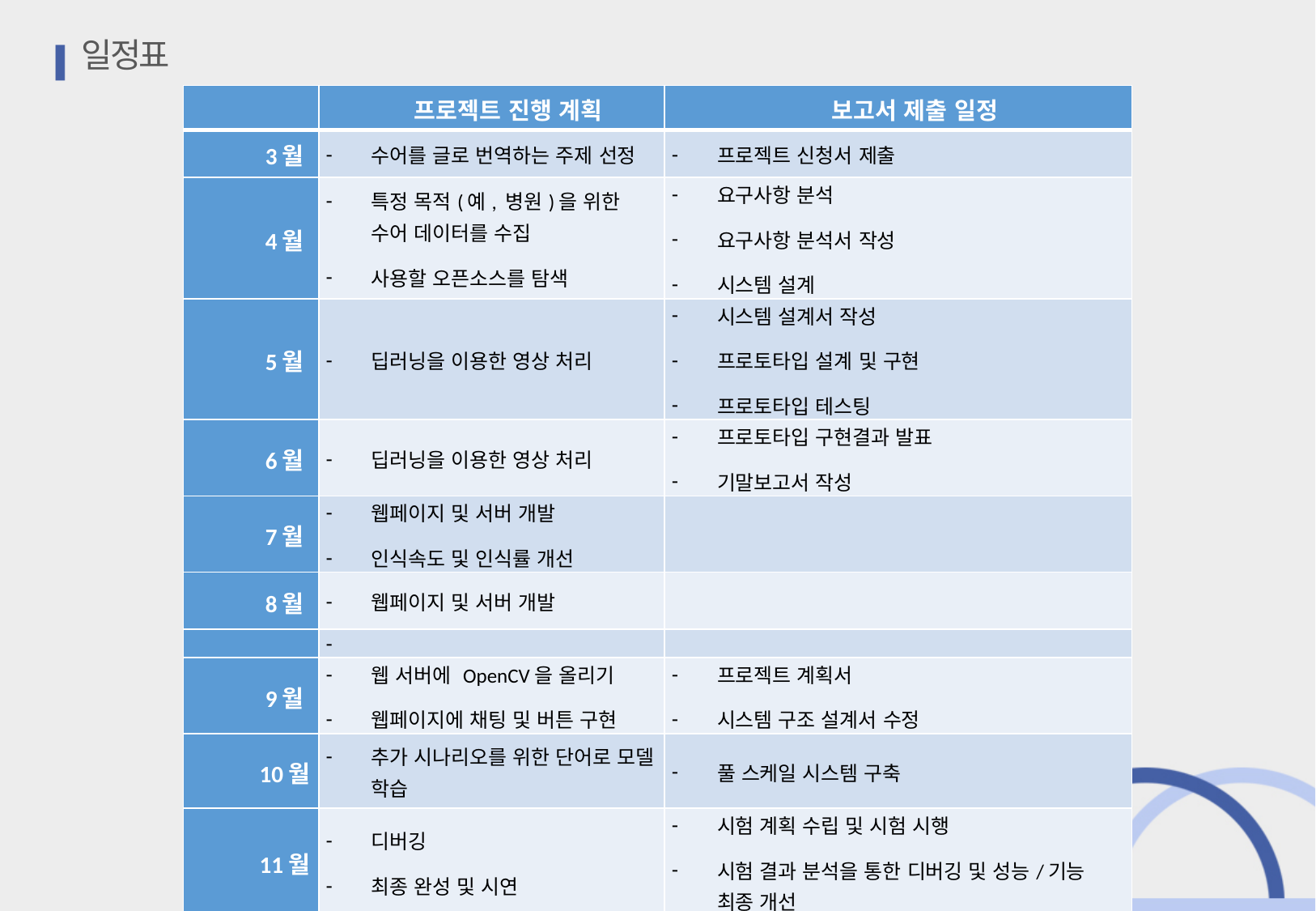

일정표
|  | 프로젝트 진행 계획 | 보고서 제출 일정 |
| --- | --- | --- |
| 3월 | 수어를 글로 번역하는 주제 선정 | 프로젝트 신청서 제출 |
| 4월 | 특정 목적(예, 병원)을 위한 수어 데이터를 수집 사용할 오픈소스를 탐색 | 요구사항 분석 요구사항 분석서 작성 시스템 설계 |
| 5월 | 딥러닝을 이용한 영상 처리 | 시스템 설계서 작성 프로토타입 설계 및 구현 프로토타입 테스팅 |
| 6월 | 딥러닝을 이용한 영상 처리 | 프로토타입 구현결과 발표 기말보고서 작성 |
| 7월 | 웹페이지 및 서버 개발 인식속도 및 인식률 개선 |  |
| 8월 | 웹페이지 및 서버 개발 |  |
|  |  |  |
| 9월 | 웹 서버에 OpenCV을 올리기 웹페이지에 채팅 및 버튼 구현 | 프로젝트 계획서 시스템 구조 설계서 수정 |
| 10월 | 추가 시나리오를 위한 단어로 모델 학습 | 풀 스케일 시스템 구축 |
| 11월 | 디버깅 최종 완성 및 시연 | 시험 계획 수립 및 시험 시행 시험 결과 분석을 통한 디버깅 및 성능/기능 최종 개선 |
| 12월 | 코드 리펙토링 | 최종발표 |